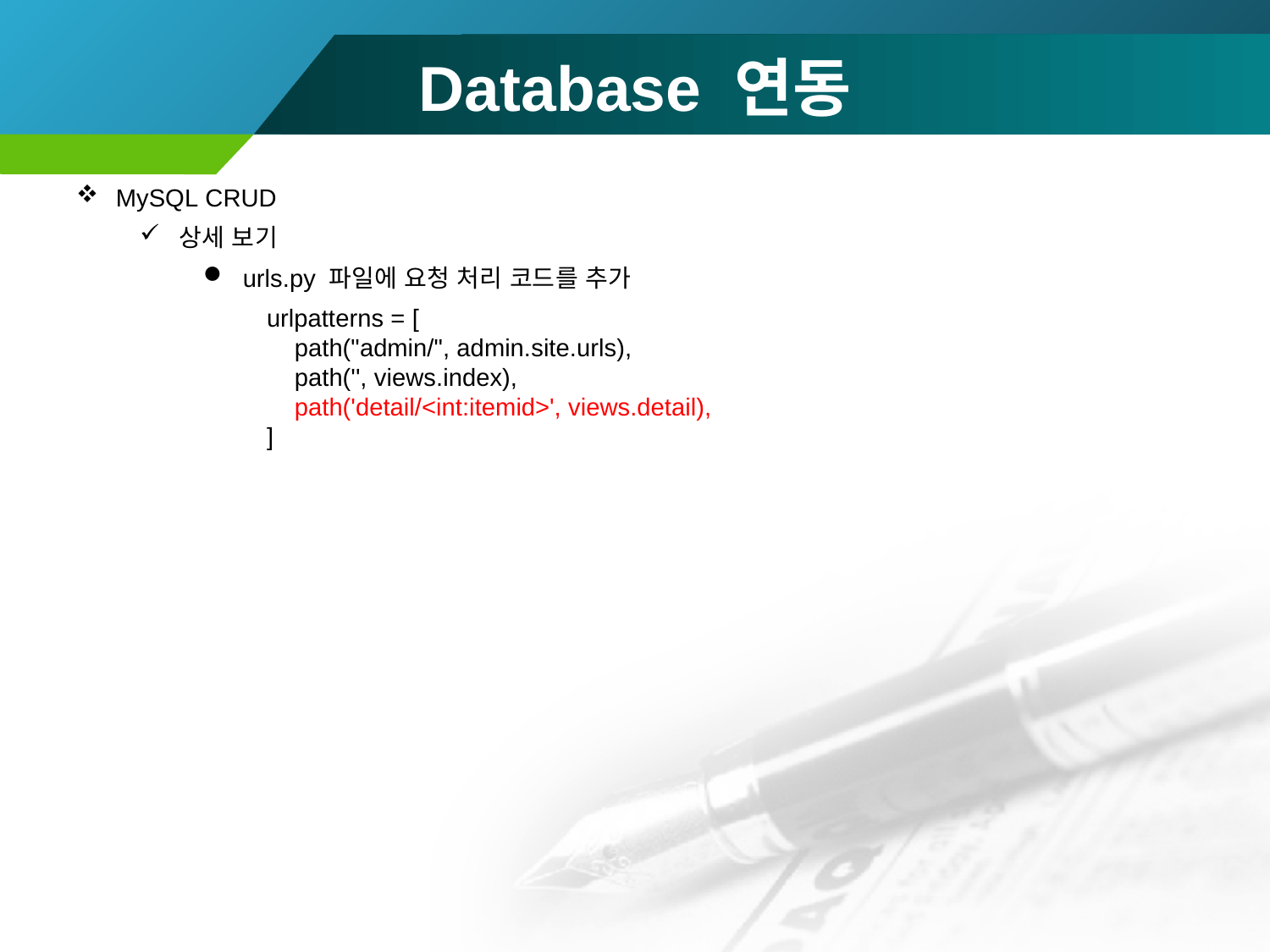

# Database 연동
MySQL CRUD
상세 보기
urls.py 파일에 요청 처리 코드를 추가
urlpatterns = [
    path("admin/", admin.site.urls),
    path('', views.index),
    path('detail/<int:itemid>', views.detail),
]